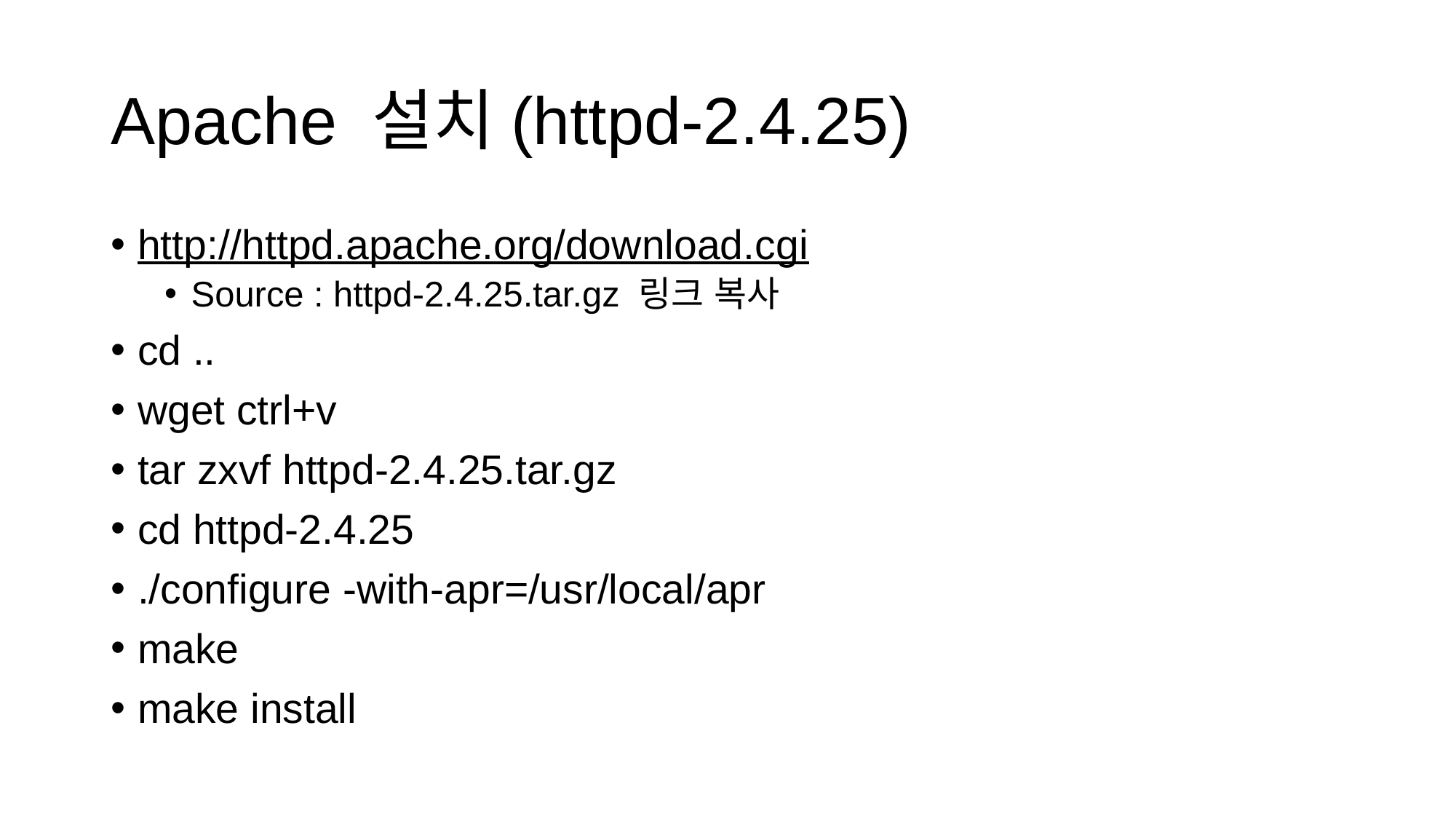

# Apache 설치(httpd-2.4.25)
http://httpd.apache.org/download.cgi
Source : httpd-2.4.25.tar.gz 링크 복사
cd ..
wget ctrl+v
tar zxvf httpd-2.4.25.tar.gz
cd httpd-2.4.25
./configure -with-apr=/usr/local/apr
make
make install